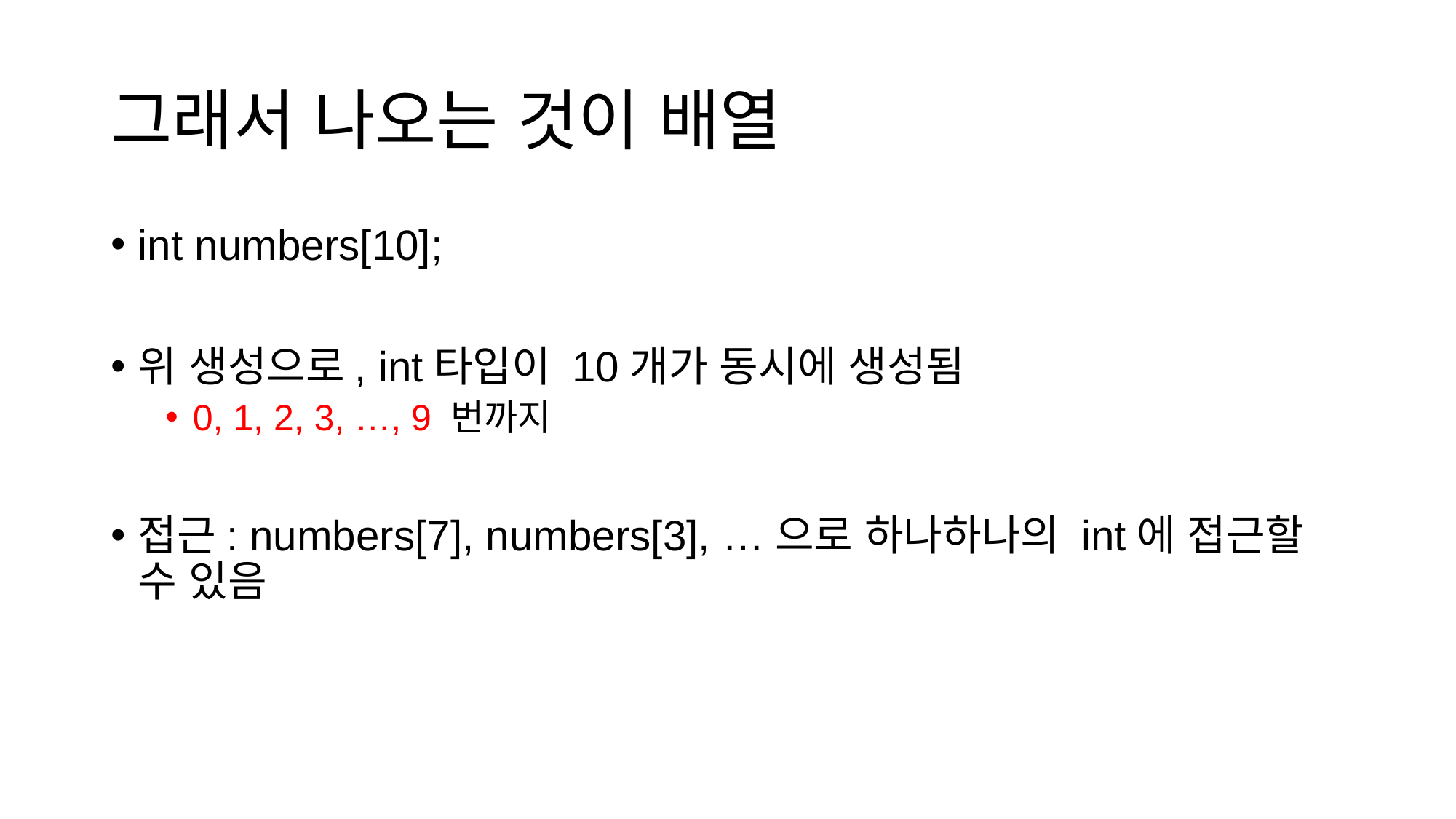

# 그래서 나오는 것이 배열
int numbers[10];

위 생성으로, int타입이 10개가 동시에 생성됨
0, 1, 2, 3, …, 9 번까지

접근: numbers[7], numbers[3], …으로 하나하나의 int에 접근할 수 있음